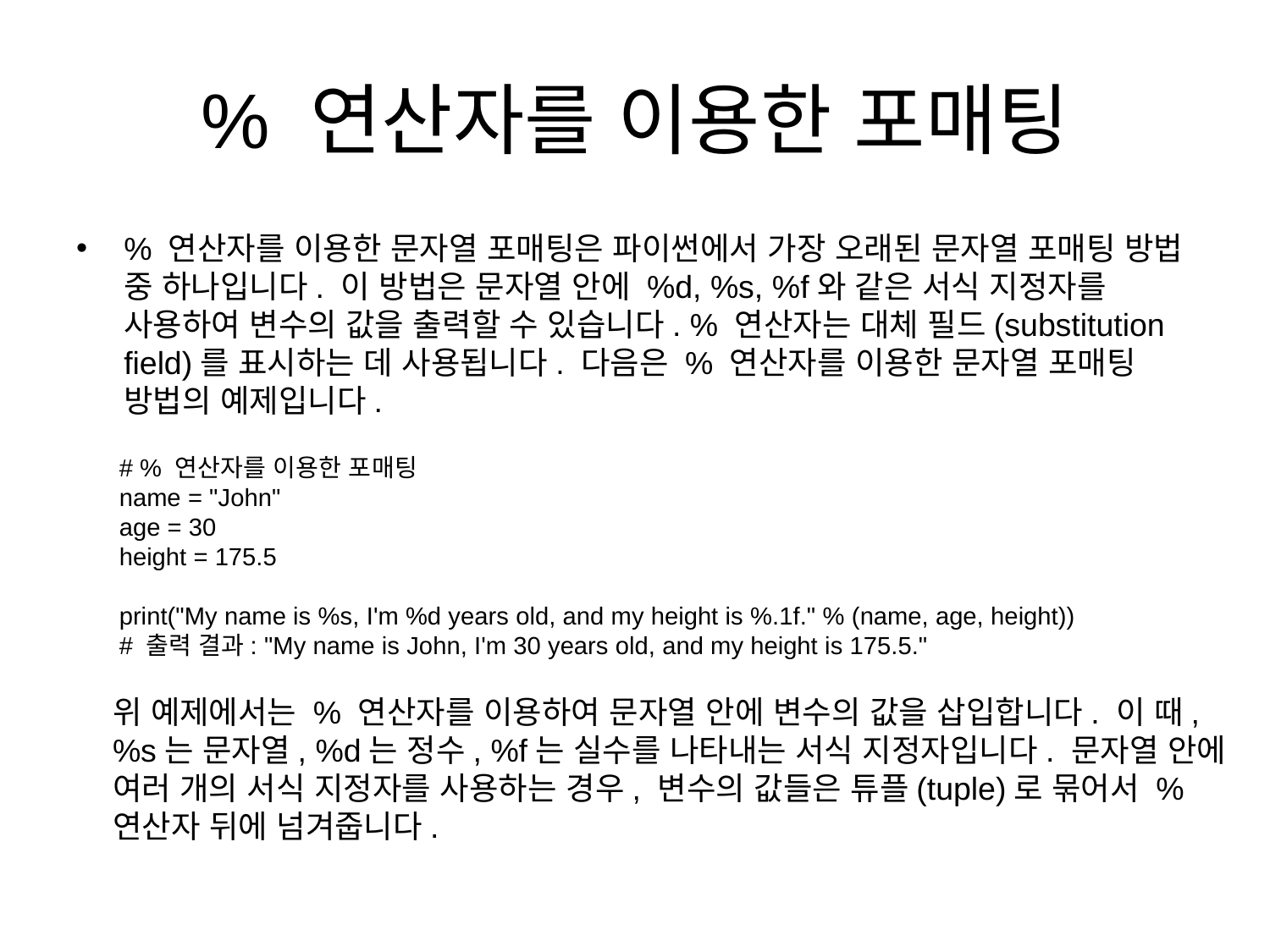

# % 연산자를 이용한 포매팅
% 연산자를 이용한 문자열 포매팅은 파이썬에서 가장 오래된 문자열 포매팅 방법 중 하나입니다. 이 방법은 문자열 안에 %d, %s, %f와 같은 서식 지정자를 사용하여 변수의 값을 출력할 수 있습니다. % 연산자는 대체 필드(substitution field)를 표시하는 데 사용됩니다. 다음은 % 연산자를 이용한 문자열 포매팅 방법의 예제입니다.
# % 연산자를 이용한 포매팅
name = "John"
age = 30
height = 175.5

print("My name is %s, I'm %d years old, and my height is %.1f." % (name, age, height))
# 출력 결과: "My name is John, I'm 30 years old, and my height is 175.5."
위 예제에서는 % 연산자를 이용하여 문자열 안에 변수의 값을 삽입합니다. 이 때, %s는 문자열, %d는 정수, %f는 실수를 나타내는 서식 지정자입니다. 문자열 안에 여러 개의 서식 지정자를 사용하는 경우, 변수의 값들은 튜플(tuple)로 묶어서 % 연산자 뒤에 넘겨줍니다.